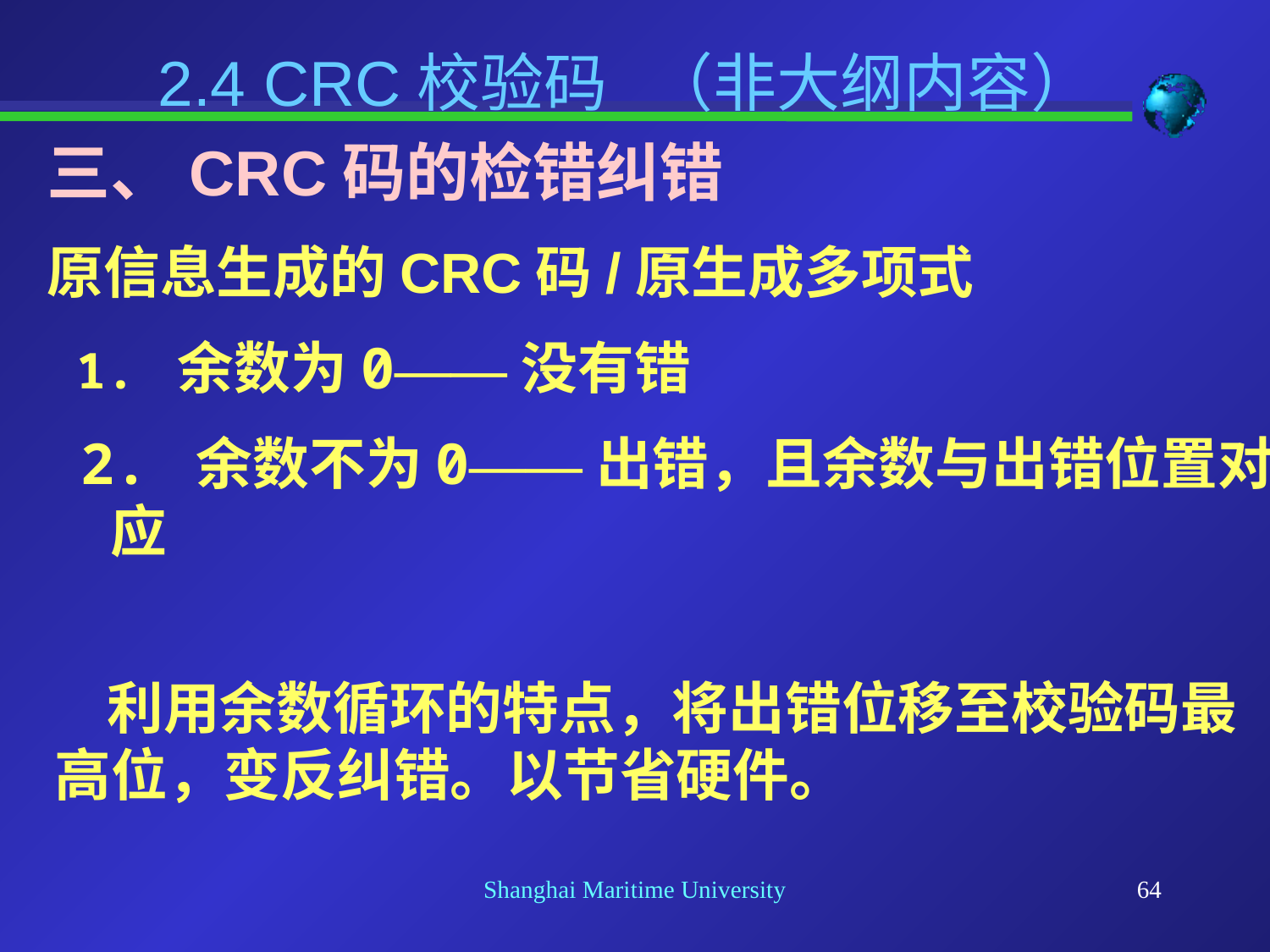

2.4 CRC校验码   （非大纲内容）
三、CRC码的检错纠错
原信息生成的CRC码/原生成多项式
 1. 余数为0——没有错
 2. 余数不为0——出错，且余数与出错位置对应
   利用余数循环的特点，将出错位移至校验码最高位，变反纠错。以节省硬件。
Shanghai Maritime University
64